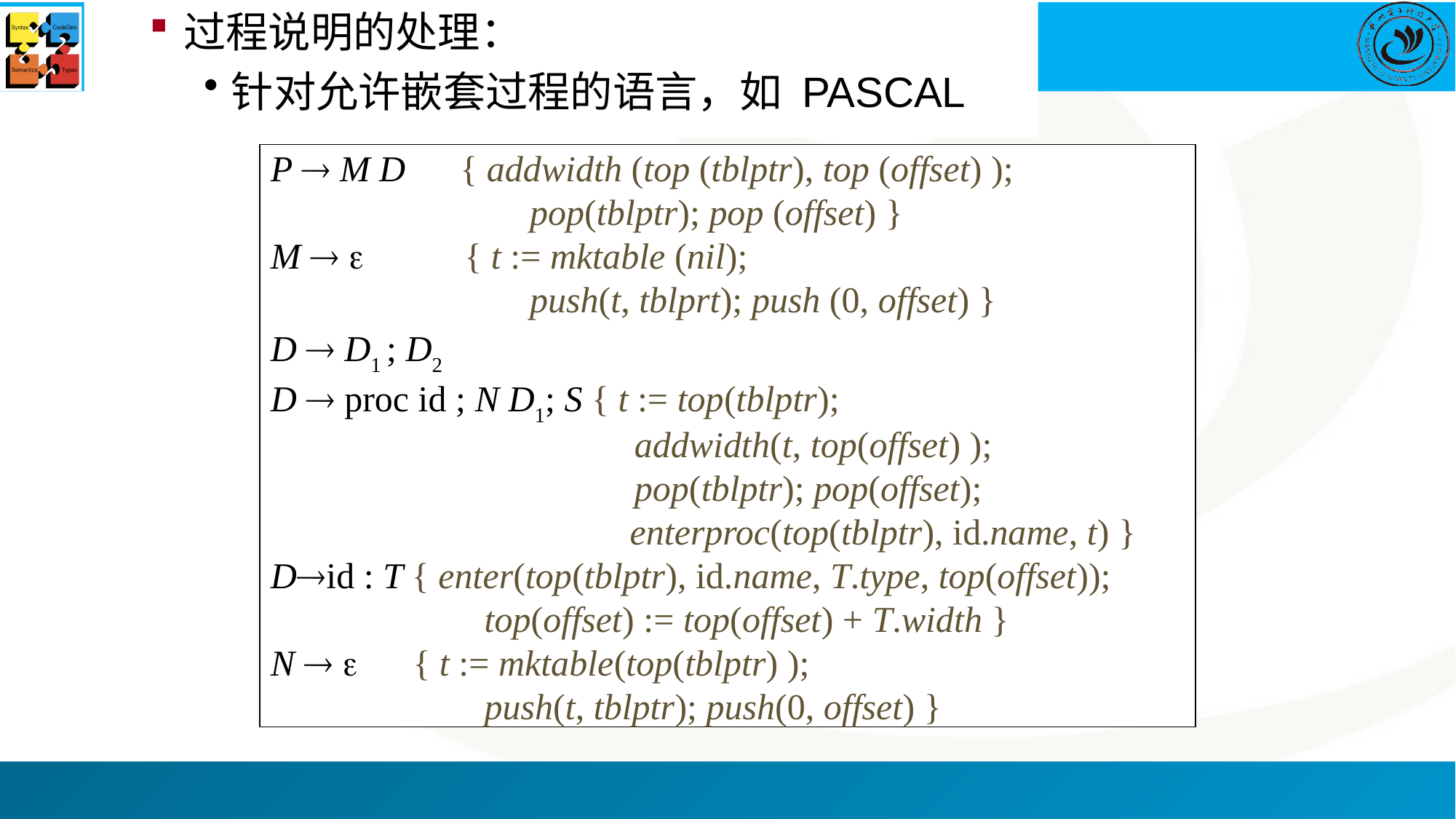

过程说明的处理：
针对允许嵌套过程的语言，如 PASCAL
P → M D      { addwidth (top (tblptr), top (offset) );
			pop(tblptr); pop (offset) }
M → ε           { t := mktable (nil);
			push(t, tblprt); push (0, offset) }
D → D1 ; D2
D → proc id ; N D1; S { t := top(tblptr);
                                        addwidth(t, top(offset) );
                                        pop(tblptr); pop(offset);
	                                   enterproc(top(tblptr), id.name, t) }
D→id : T { enter(top(tblptr), id.name, T.type, top(offset));
		       top(offset) := top(offset) + T.width }
N → ε      { t := mktable(top(tblptr) );
		       push(t, tblptr); push(0, offset) }
17